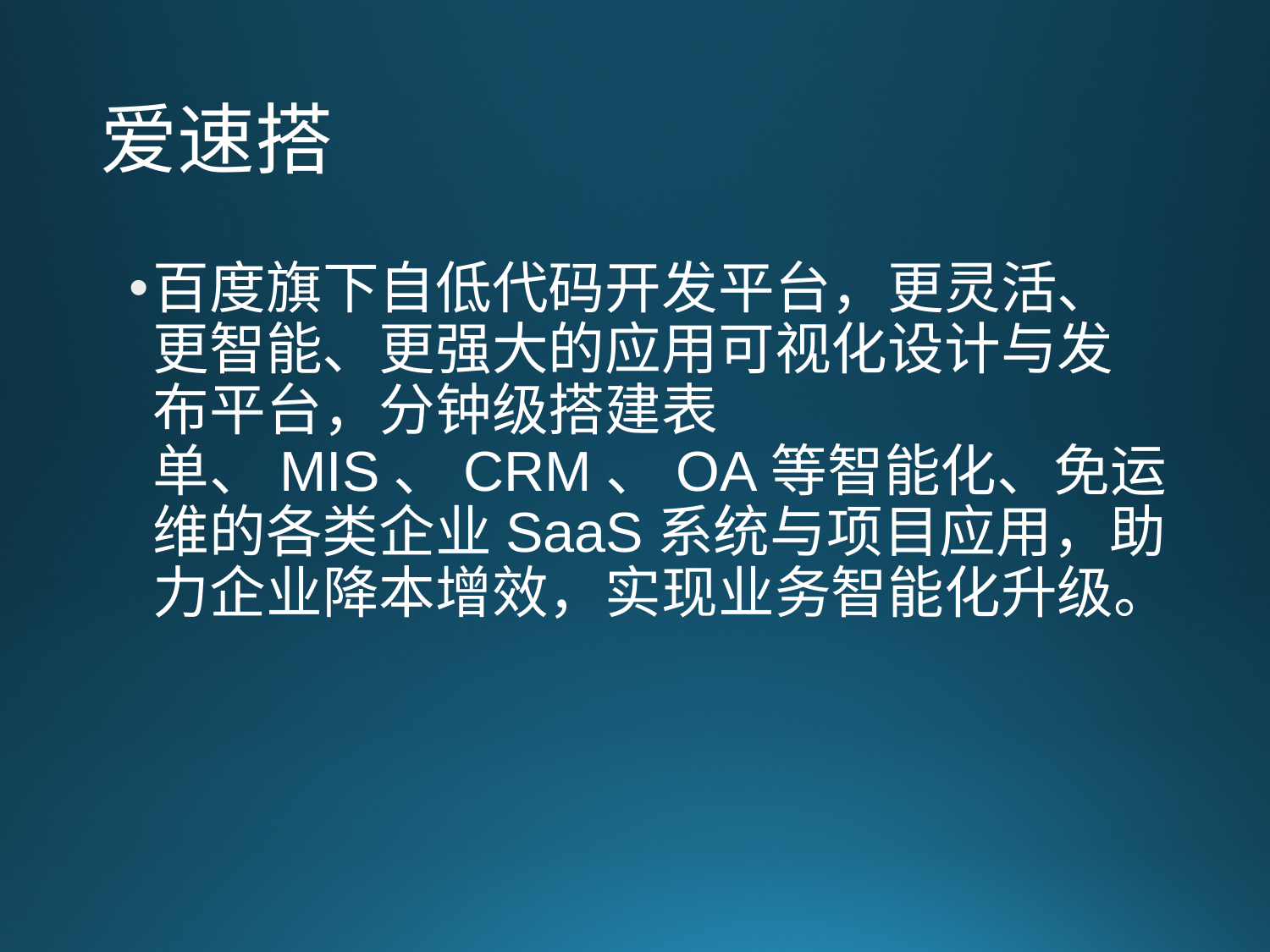

# 爱速搭
百度旗下自低代码开发平台，更灵活、更智能、更强大的应用可视化设计与发布平台，分钟级搭建表单、MIS、CRM、OA等智能化、免运维的各类企业SaaS系统与项目应用，助力企业降本增效，实现业务智能化升级。